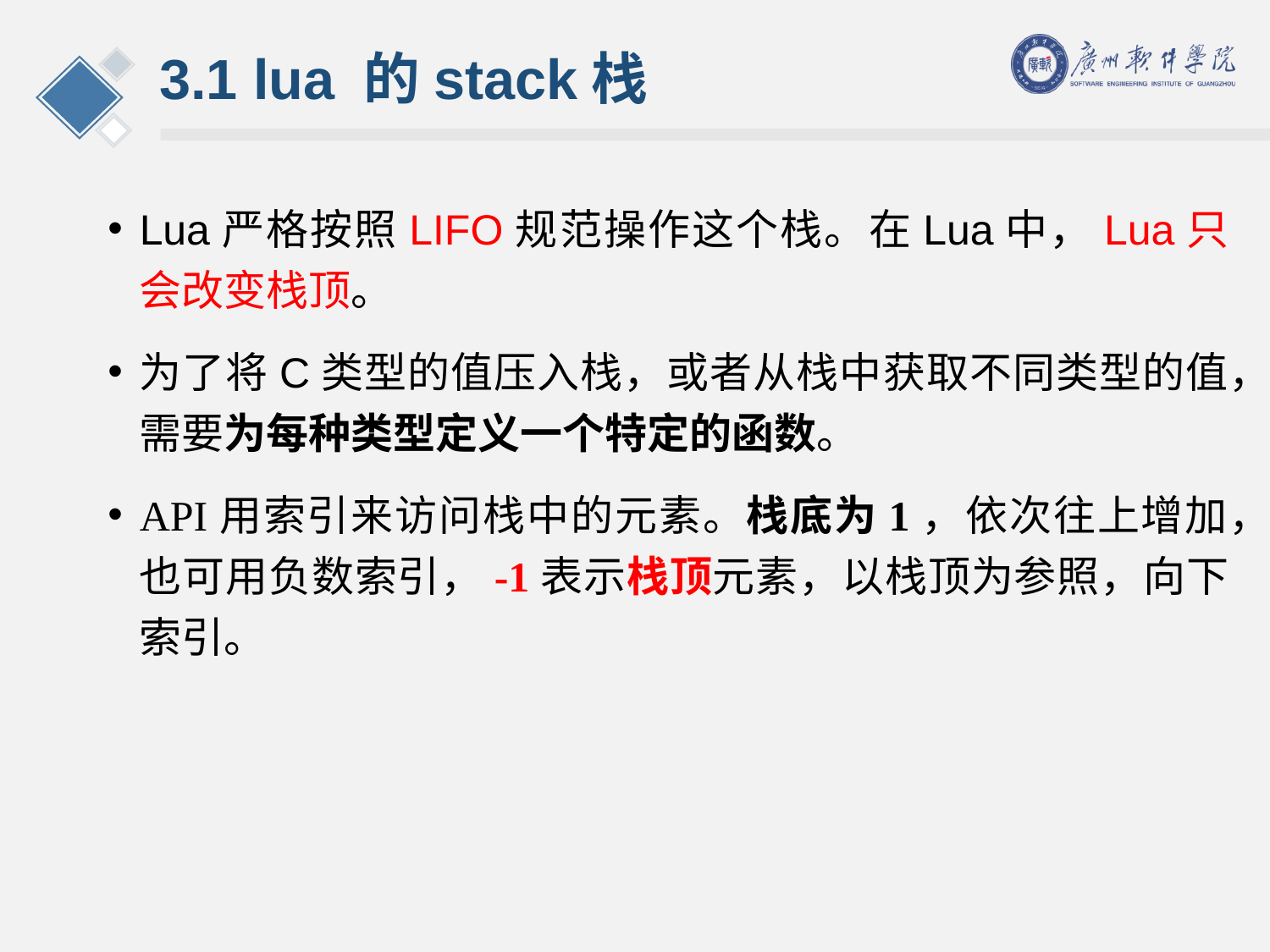

# 3.1 lua 的stack栈
Lua严格按照LIFO规范操作这个栈。在Lua中，Lua只会改变栈顶。
为了将C类型的值压入栈，或者从栈中获取不同类型的值，需要为每种类型定义一个特定的函数。
API用索引来访问栈中的元素。栈底为1，依次往上增加，也可用负数索引，-1表示栈顶元素，以栈顶为参照，向下索引。